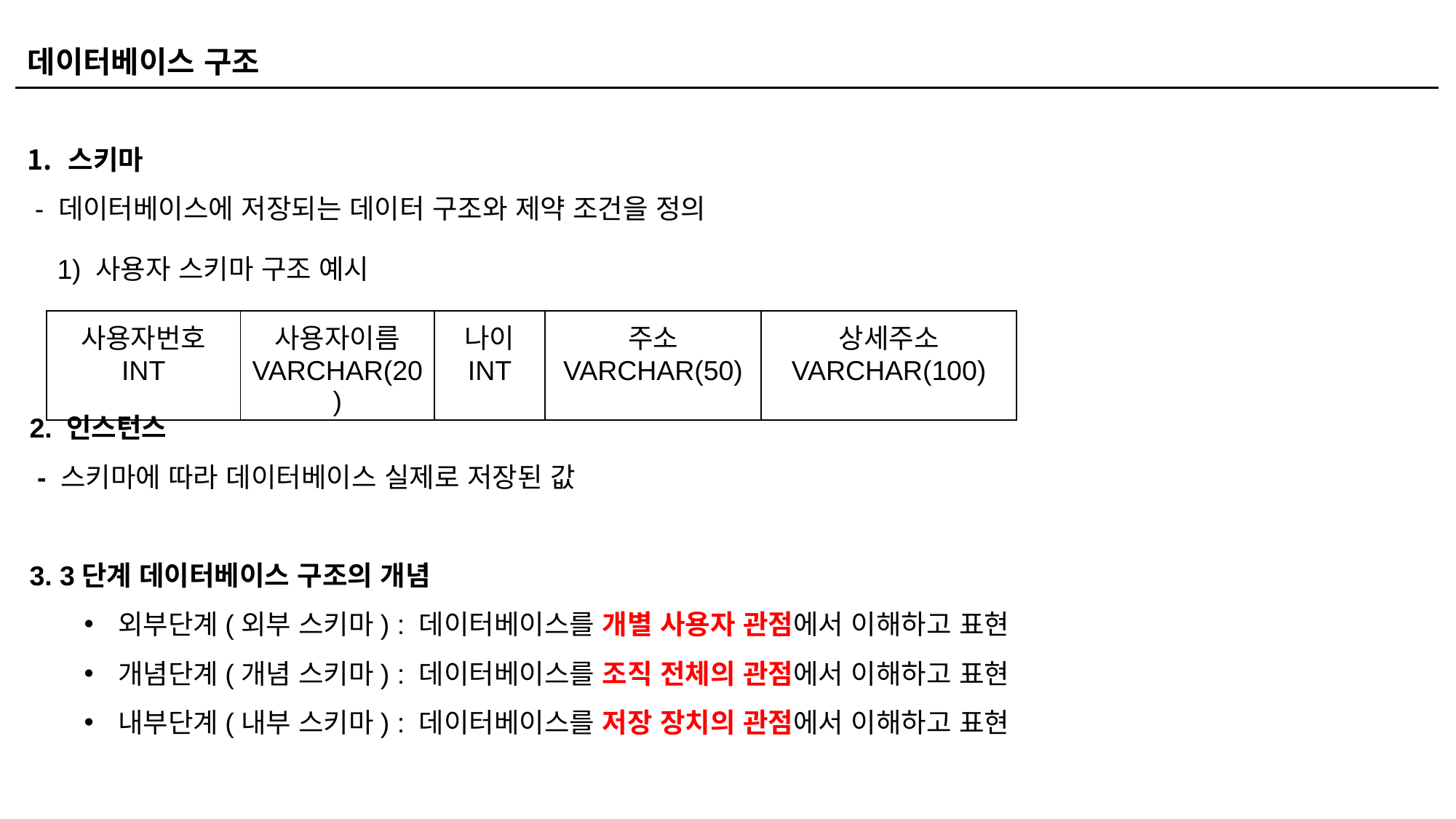

데이터베이스 구조
스키마
 - 데이터베이스에 저장되는 데이터 구조와 제약 조건을 정의
1) 사용자 스키마 구조 예시
| 사용자번호 INT | 사용자이름 VARCHAR(20) | 나이 INT | 주소 VARCHAR(50) | 상세주소 VARCHAR(100) |
| --- | --- | --- | --- | --- |
2. 인스턴스
 - 스키마에 따라 데이터베이스 실제로 저장된 값

3. 3단계 데이터베이스 구조의 개념
외부단계(외부 스키마) : 데이터베이스를 개별 사용자 관점에서 이해하고 표현
개념단계(개념 스키마) : 데이터베이스를 조직 전체의 관점에서 이해하고 표현
내부단계(내부 스키마) : 데이터베이스를 저장 장치의 관점에서 이해하고 표현